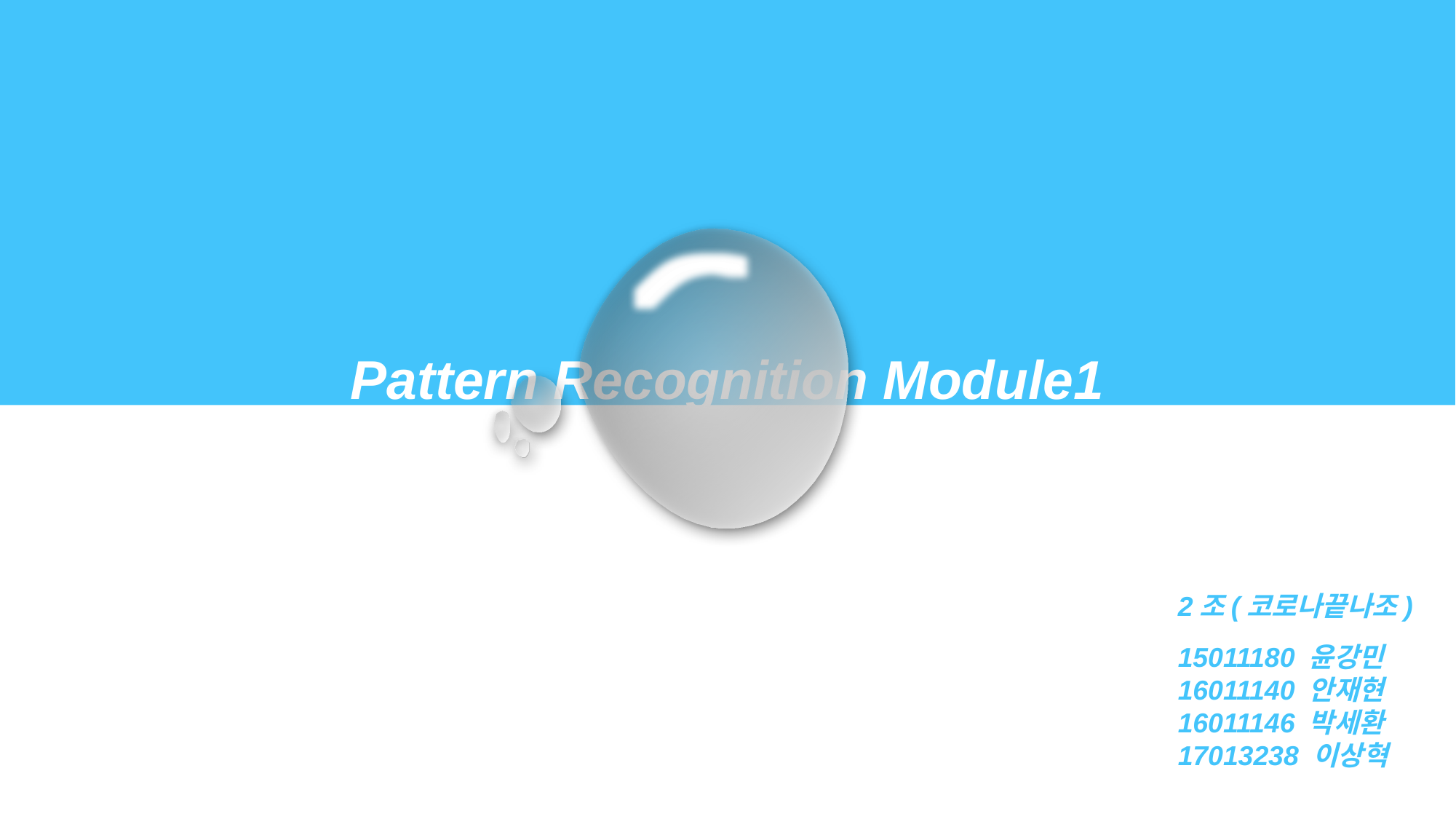

Pattern Recognition Module1

2조(코로나끝나조)

15011180 윤강민
16011140 안재현
16011146 박세환
17013238 이상혁